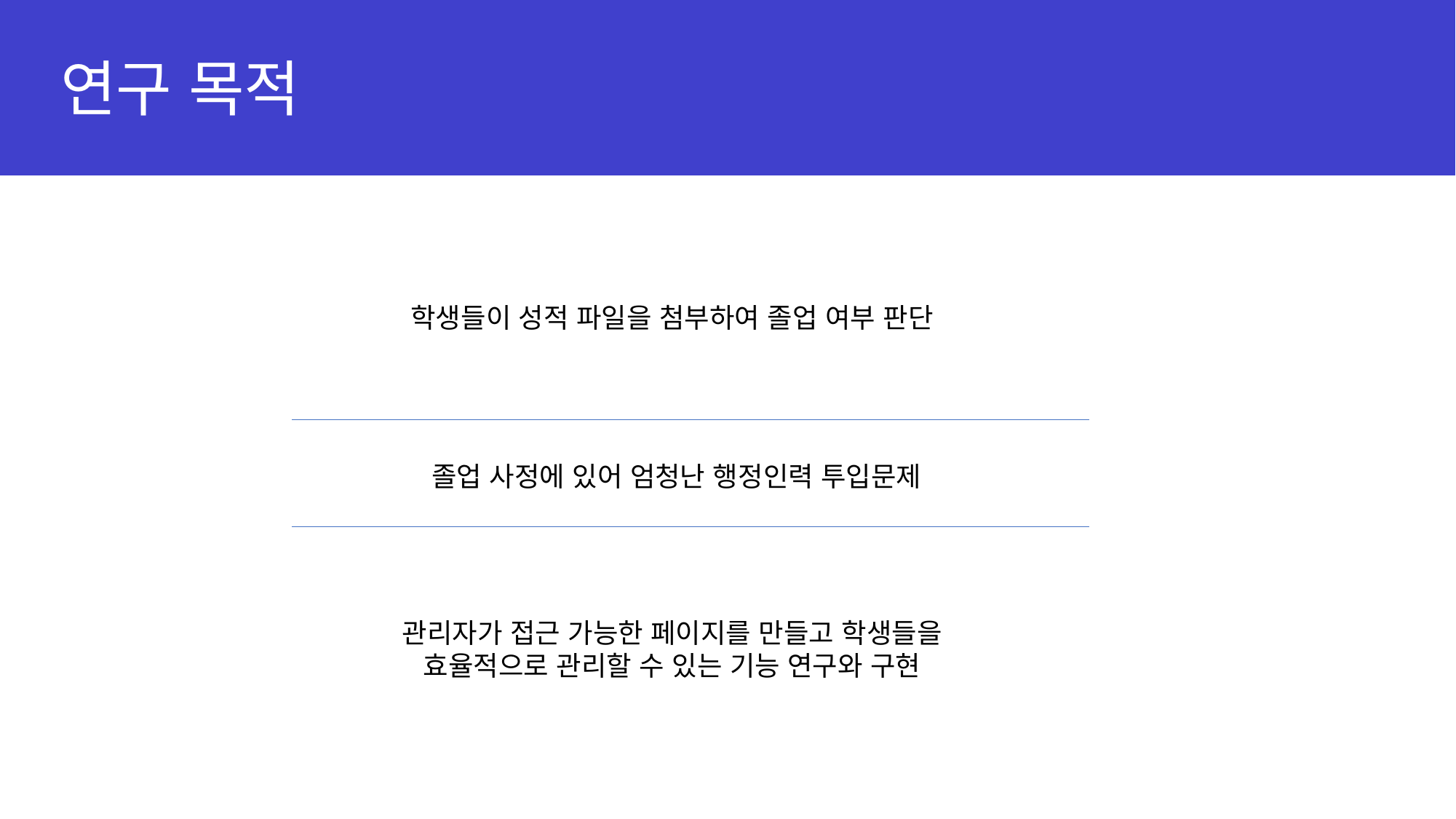

연구 목적

학생들이 성적 파일을 첨부하여 졸업 여부 판단
졸업 사정에 있어 엄청난 행정인력 투입문제

관리자가 접근 가능한 페이지를 만들고 학생들을 효율적으로 관리할 수 있는 기능 연구와 구현